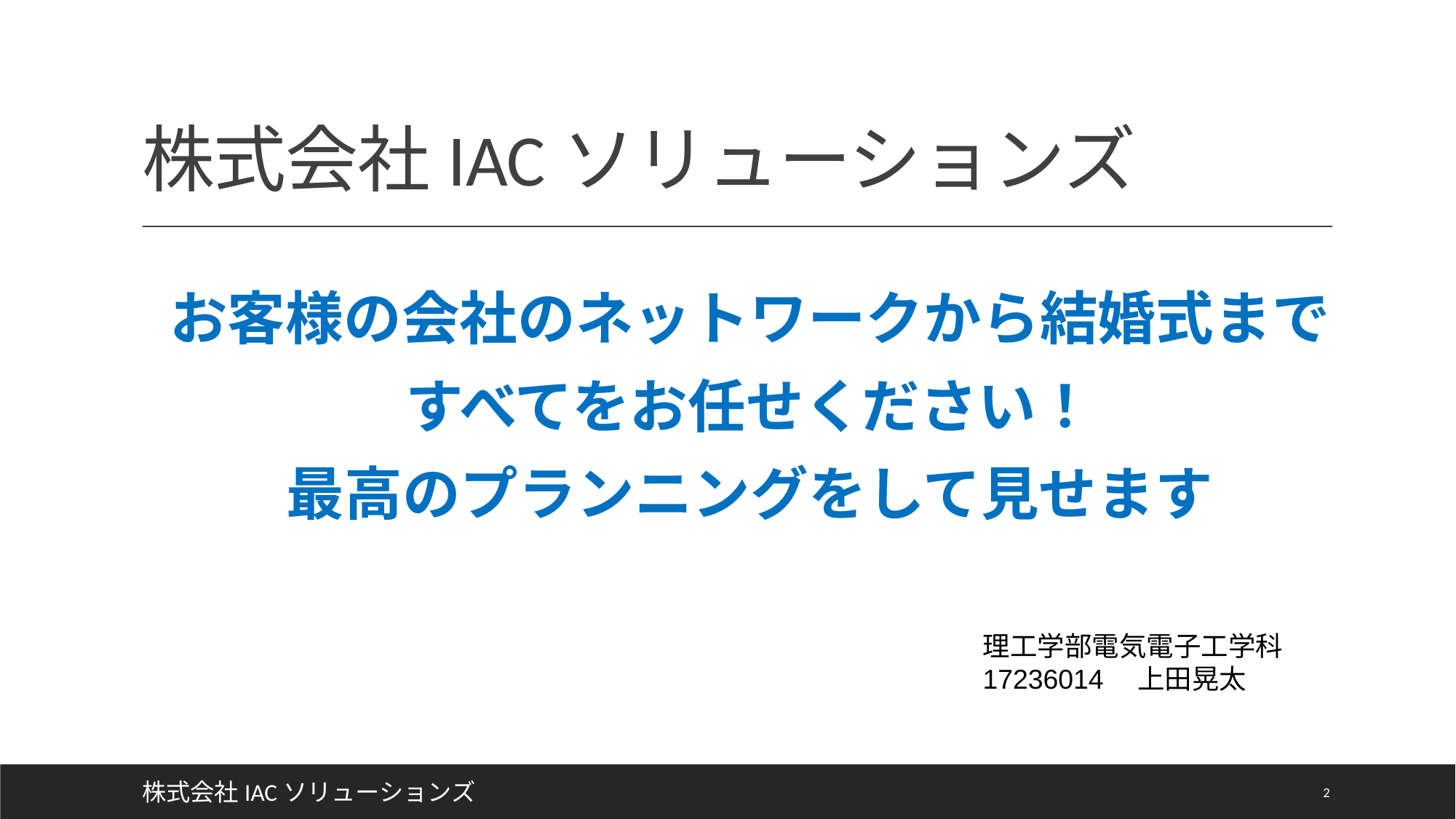

# 株式会社IACソリューションズ
お客様の会社のネットワークから結婚式まで
すべてをお任せください！
最高のプランニングをして見せます

理工学部電気電子工学科
17236014　上田晃太
株式会社IACソリューションズ
2